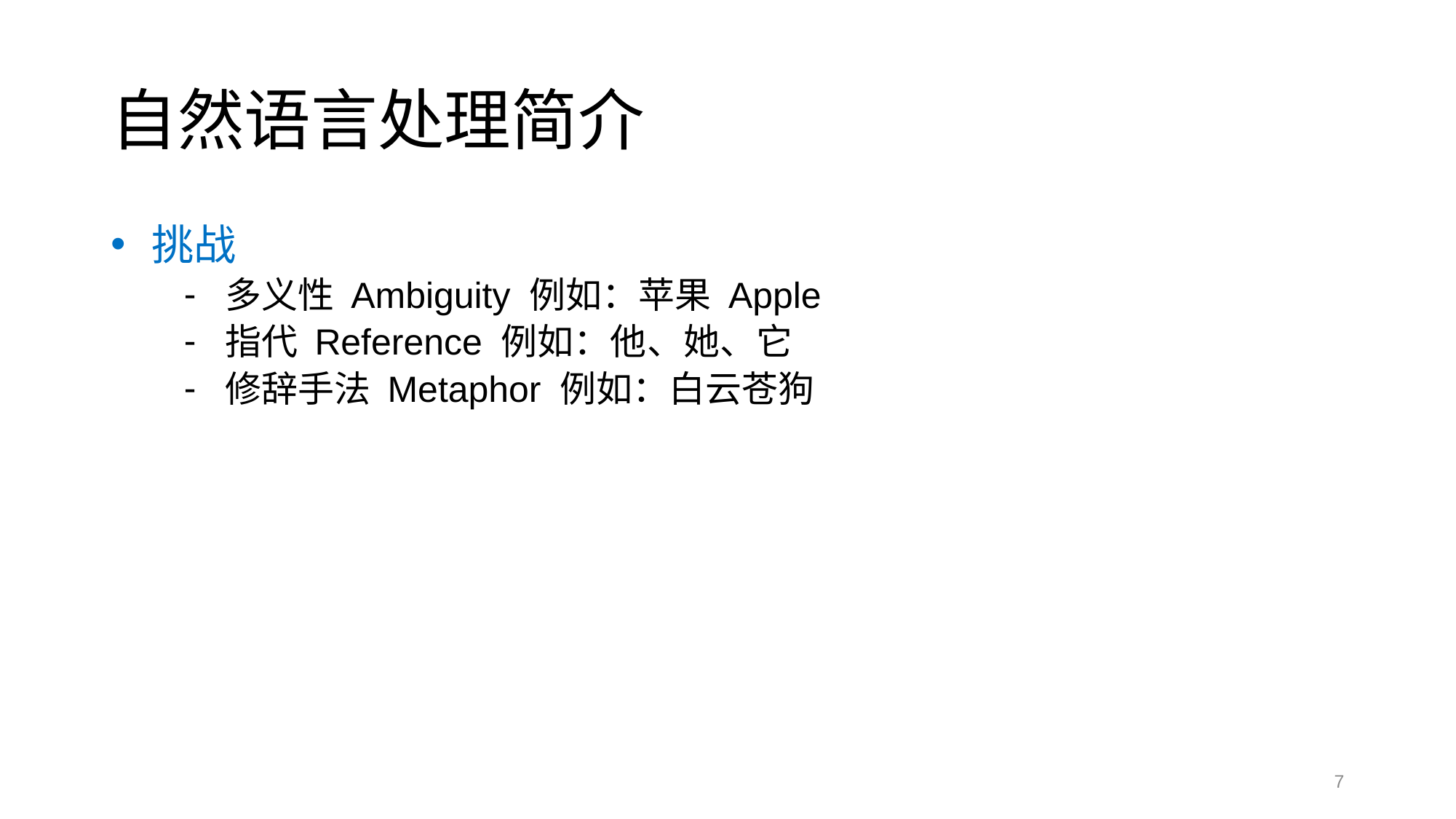

# 自然语言处理简介
挑战
多义性 Ambiguity 例如：苹果 Apple
指代 Reference 例如：他、她、它
修辞手法 Metaphor 例如：白云苍狗

7